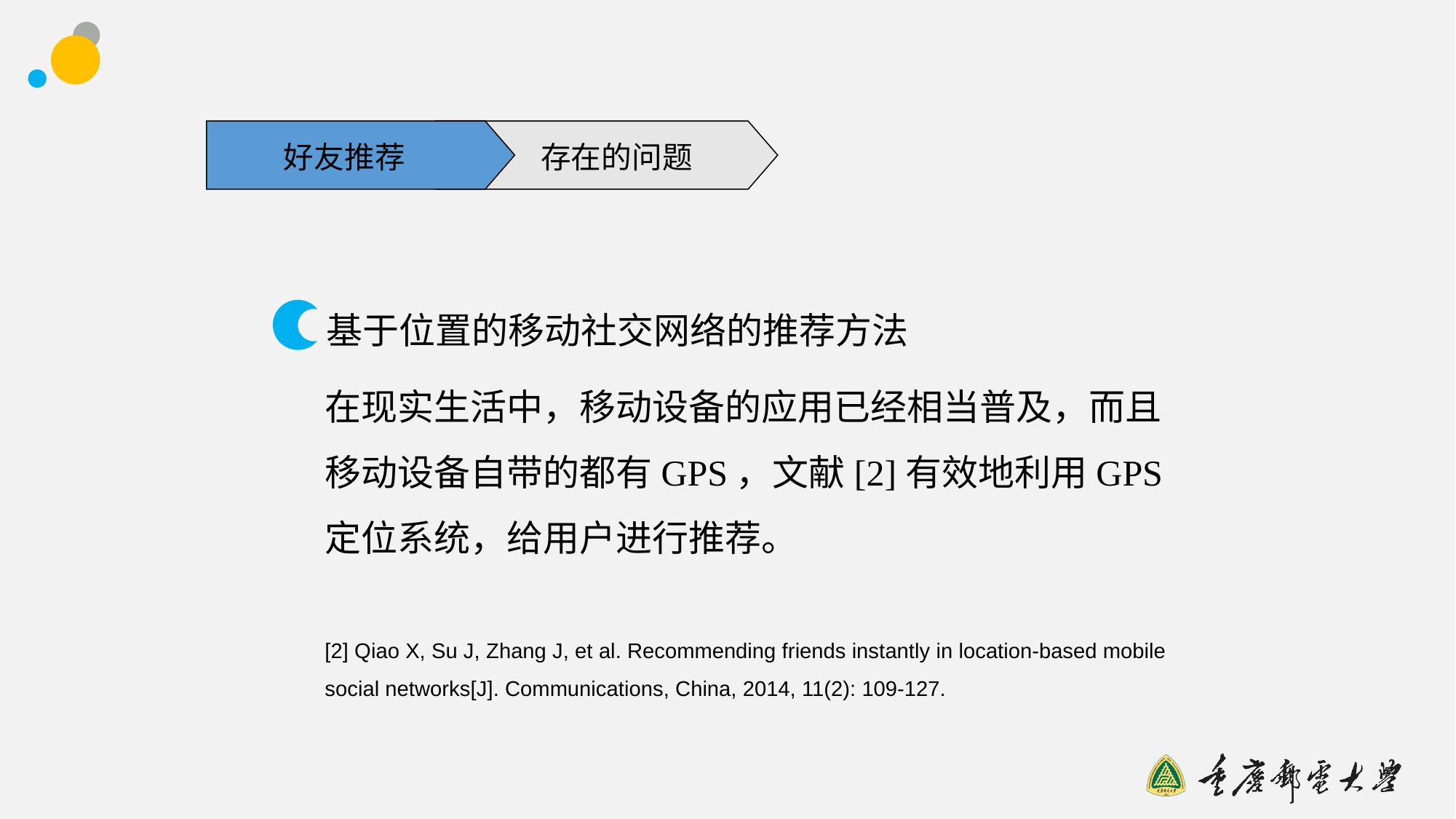

#

好友推荐
存在的问题
基于位置的移动社交网络的推荐方法

在现实生活中，移动设备的应用已经相当普及，而且移动设备自带的都有GPS，文献[2]有效地利用GPS定位系统，给用户进行推荐。

[2] Qiao X, Su J, Zhang J, et al. Recommending friends instantly in location-based mobile social networks[J]. Communications, China, 2014, 11(2): 109-127.